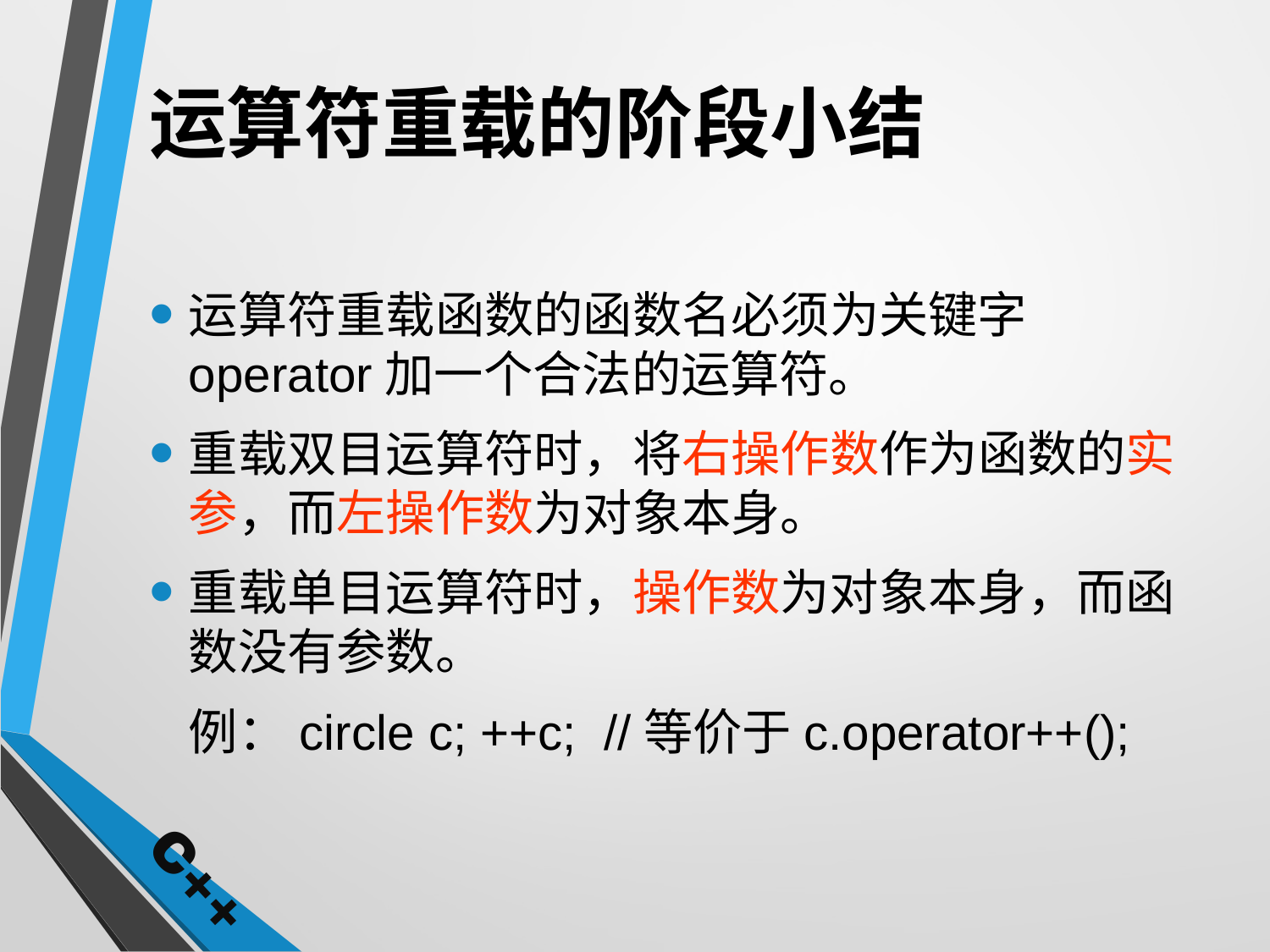

# 运算符重载的阶段小结
运算符重载函数的函数名必须为关键字operator加一个合法的运算符。
重载双目运算符时，将右操作数作为函数的实参，而左操作数为对象本身。
重载单目运算符时，操作数为对象本身，而函数没有参数。
	例：circle c; ++c;  //等价于c.operator++();